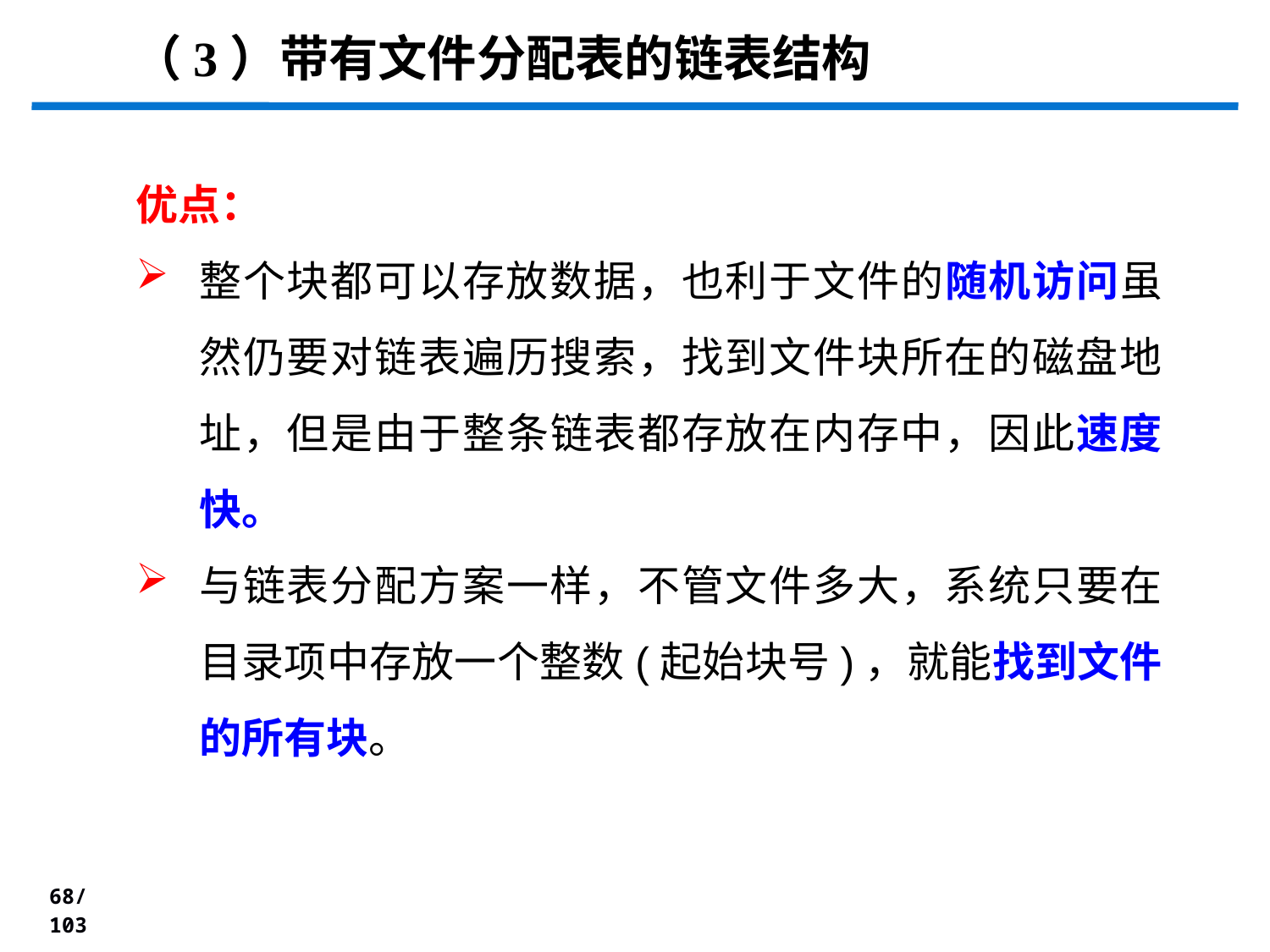

（3）带有文件分配表的链表结构
优点：
整个块都可以存放数据，也利于文件的随机访问虽然仍要对链表遍历搜索，找到文件块所在的磁盘地址，但是由于整条链表都存放在内存中，因此速度快。
与链表分配方案一样，不管文件多大，系统只要在目录项中存放一个整数(起始块号)，就能找到文件的所有块。